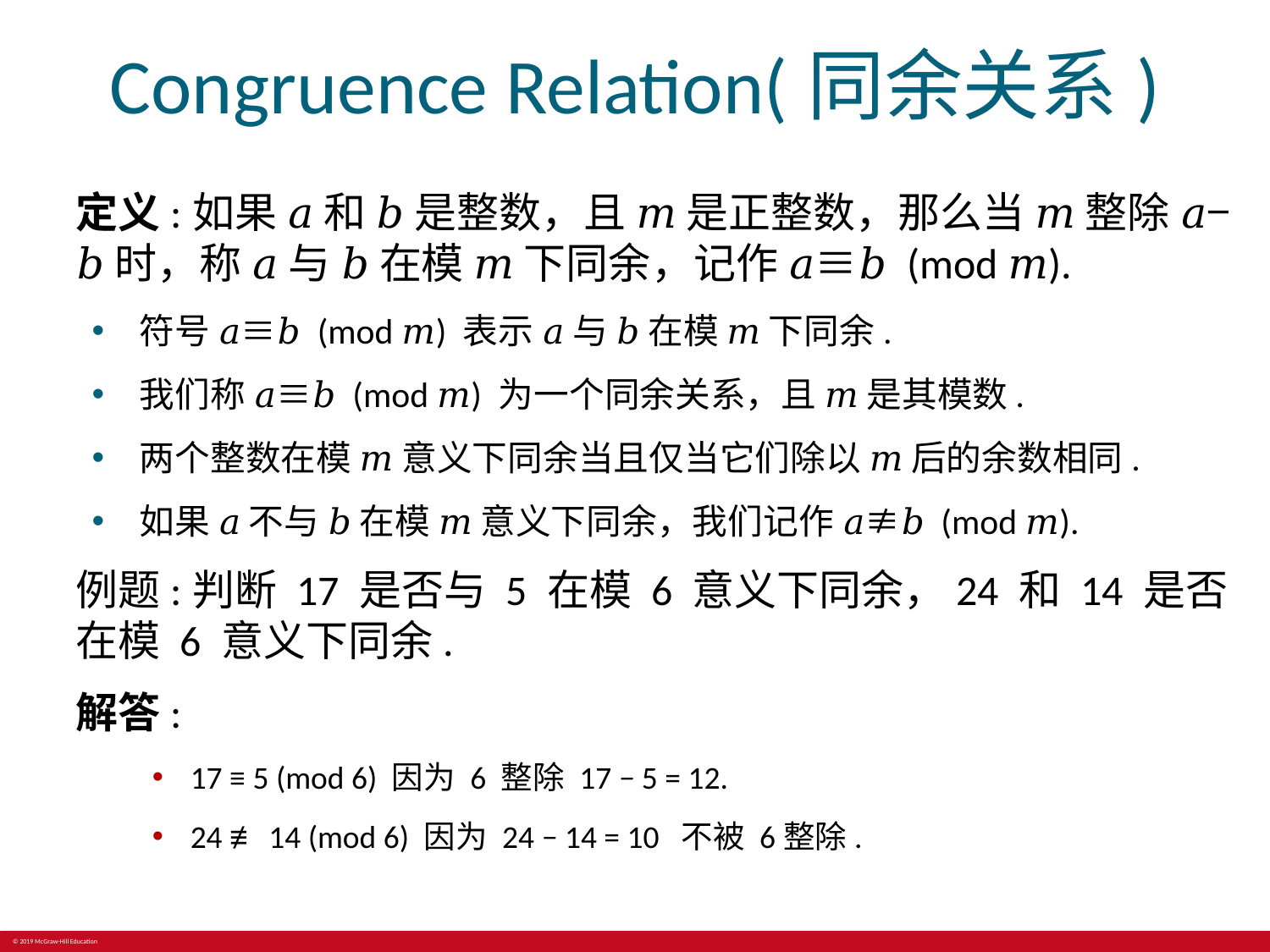

# Congruence Relation(同余关系)
定义:如果 𝑎 和 𝑏 是整数，且 𝑚 是正整数，那么当 𝑚 整除 𝑎−𝑏 时，称 𝑎 与 𝑏 在模 𝑚 下同余，记作 𝑎≡𝑏 (mod 𝑚).
符号 𝑎≡𝑏 (mod 𝑚) 表示 𝑎 与 𝑏 在模 𝑚 下同余.
我们称 𝑎≡𝑏 (mod 𝑚) 为一个同余关系，且 𝑚 是其模数.
两个整数在模 𝑚 意义下同余当且仅当它们除以 𝑚 后的余数相同.
如果 𝑎 不与 𝑏 在模 𝑚 意义下同余，我们记作 𝑎≢𝑏 (mod 𝑚).
例题:判断 17 是否与 5 在模 6 意义下同余，24 和 14 是否在模 6 意义下同余.
解答:
17 ≡ 5 (mod 6) 因为 6 整除 17 − 5 = 12.
24 ≢ 14 (mod 6) 因为 24 − 14 = 10  不被 6整除.